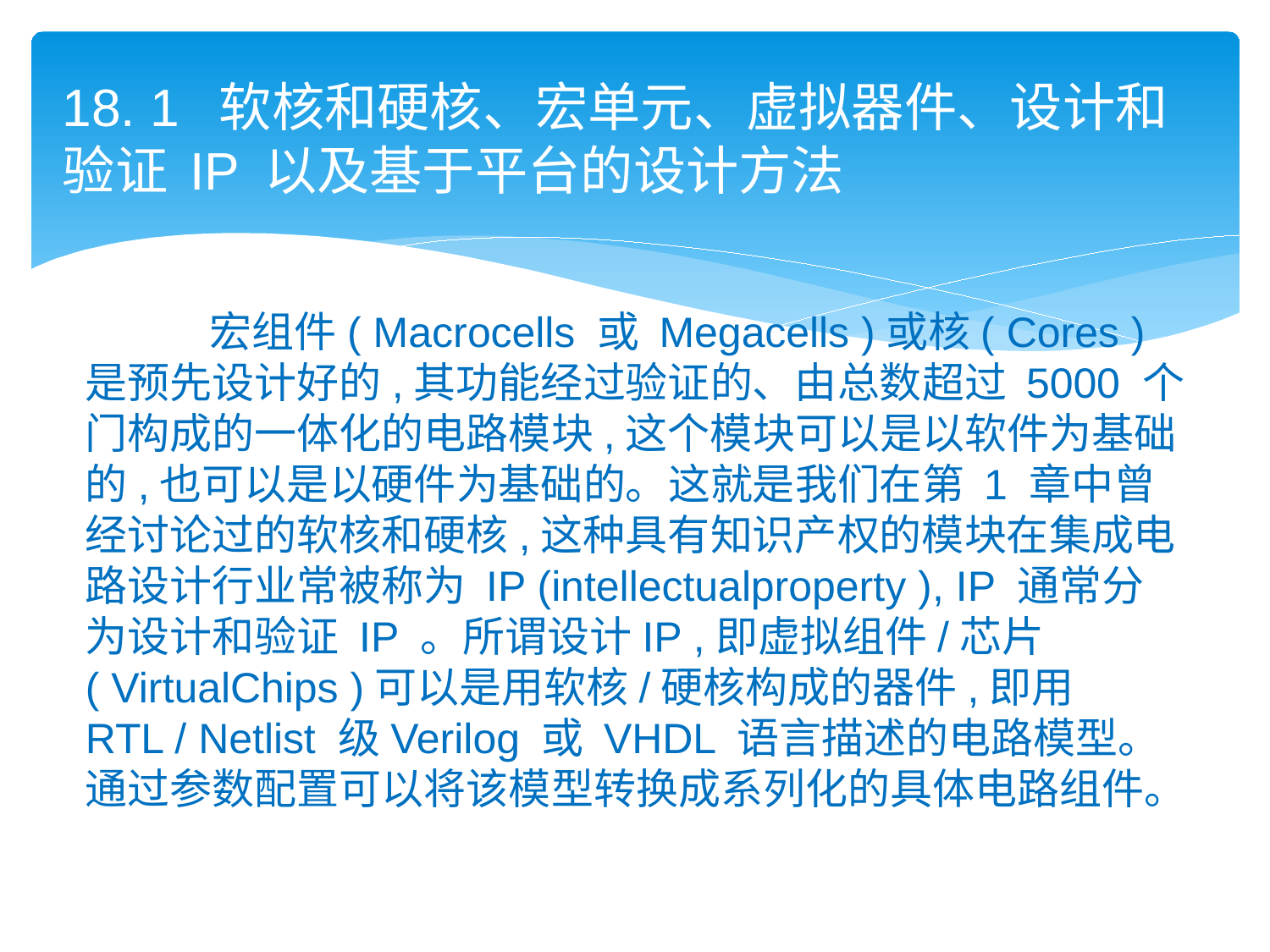

# 18. 1  软核和硬核、宏单元、虚拟器件、设计和 验证 IP 以及基于平台的设计方法
            宏组件( Macrocells 或 Megacells )或核( Cores )是预先设计好的,其功能经过验证的、由总数超过 5000 个门构成的一体化的电路模块,这个模块可以是以软件为基础的,也可以是以硬件为基础的。这就是我们在第 1 章中曾经讨论过的软核和硬核,这种具有知识产权的模块在集成电路设计行业常被称为 IP (intellectualproperty ), IP 通常分为设计和验证 IP 。所谓设计IP ,即虚拟组件/芯片( VirtualChips )可以是用软核/硬核构成的器件,即用 RTL / Netlist 级Verilog 或 VHDL 语言描述的电路模型。通过参数配置可以将该模型转换成系列化的具体电路组件。